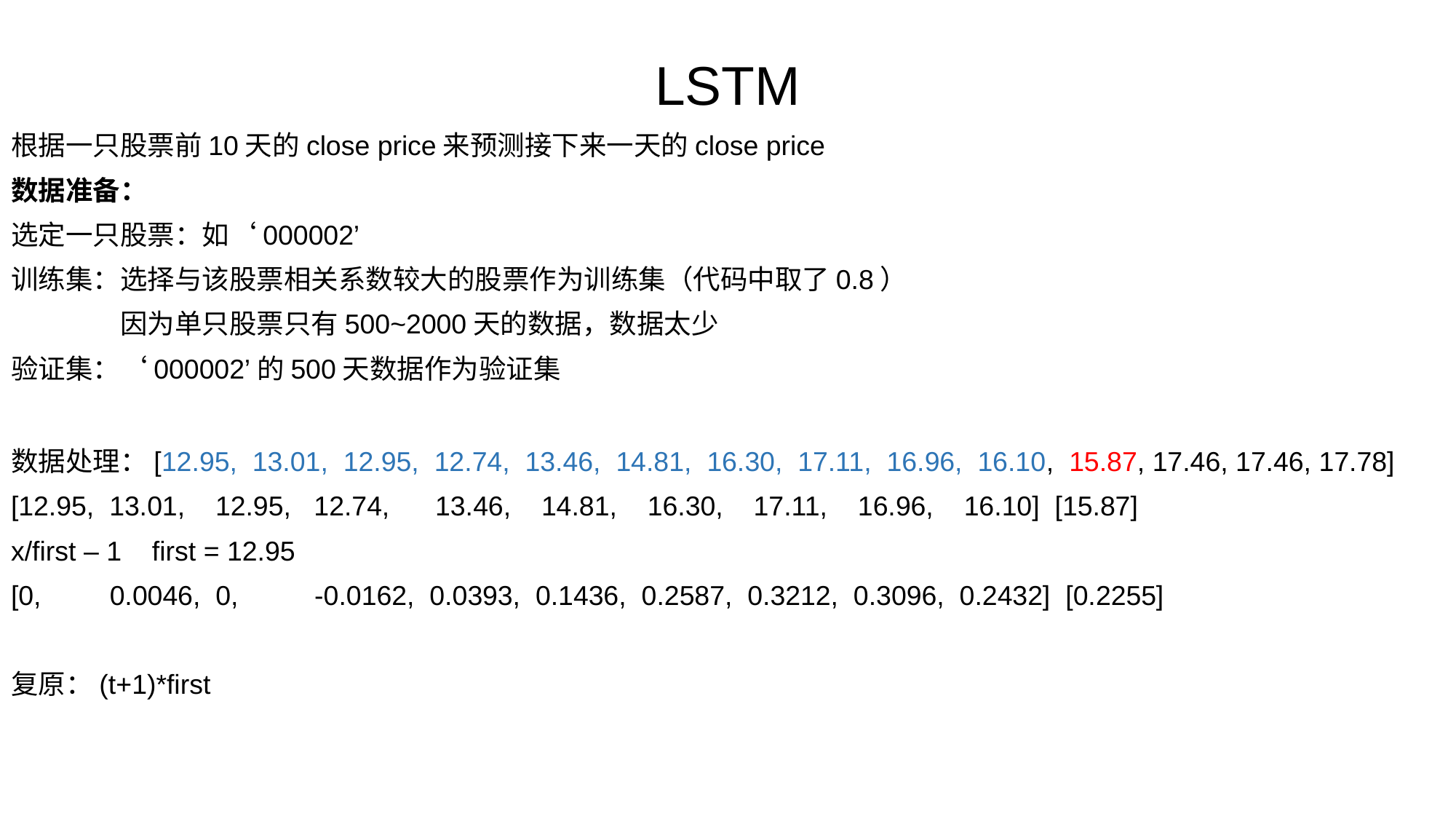

LSTM
根据一只股票前10天的close price来预测接下来一天的close price
数据准备：
选定一只股票：如‘000002’
训练集：选择与该股票相关系数较大的股票作为训练集（代码中取了0.8）
	因为单只股票只有500~2000天的数据，数据太少
验证集：‘000002’的500天数据作为验证集

数据处理：[12.95,  13.01,  12.95,  12.74,  13.46,  14.81,  16.30,  17.11,  16.96,  16.10,  15.87, 17.46, 17.46, 17.78]
[12.95,  13.01,    12.95,   12.74,      13.46,    14.81,    16.30,    17.11,    16.96,    16.10]  [15.87]
x/first – 1    first = 12.95
[0,         0.0046,  0,          -0.0162,  0.0393,  0.1436,  0.2587,  0.3212,  0.3096,  0.2432]  [0.2255]

复原：(t+1)*first